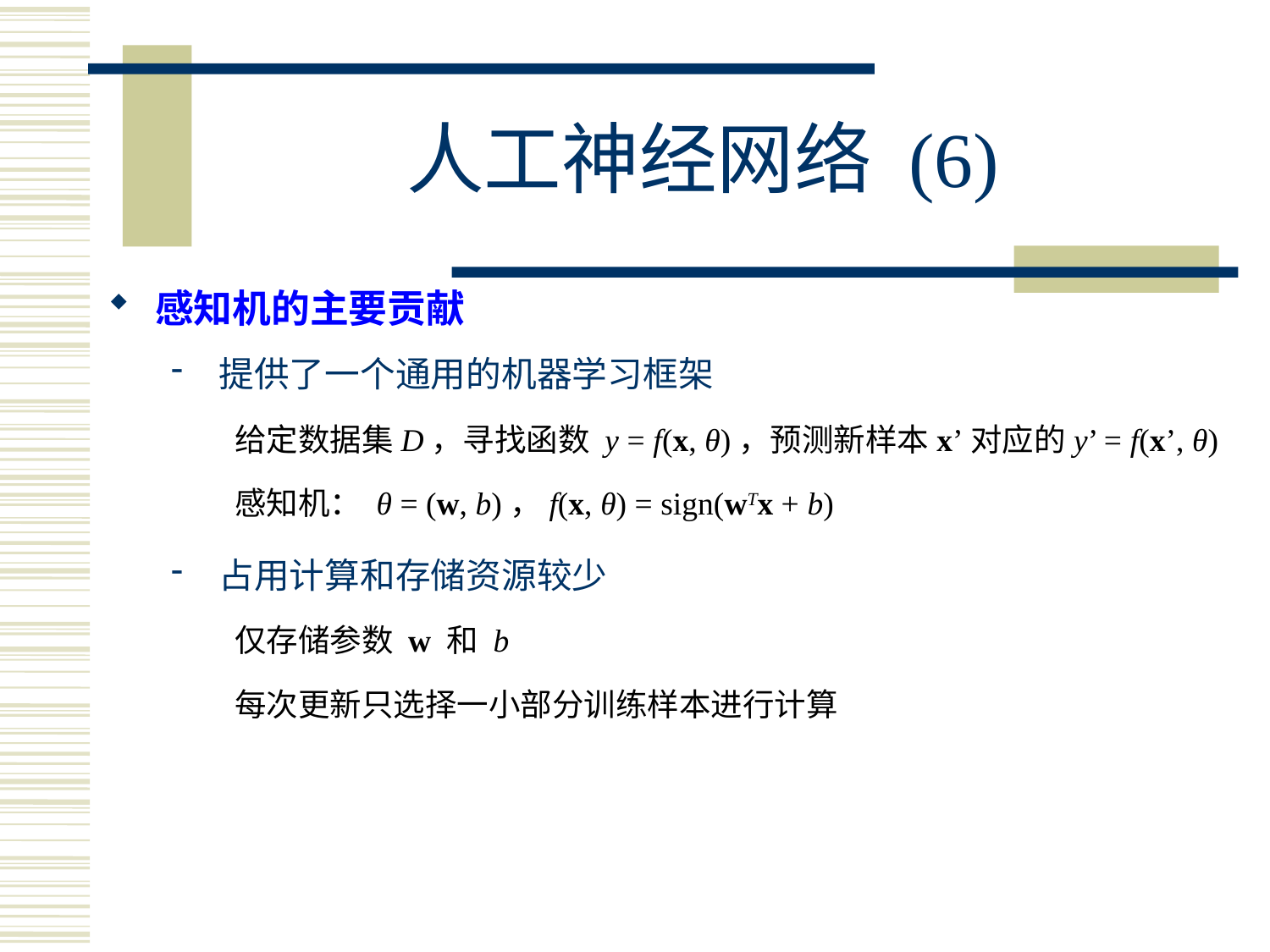

# 人工神经网络 (6)
感知机的主要贡献
提供了一个通用的机器学习框架
给定数据集D，寻找函数 y = f(x, θ)，预测新样本x’对应的y’ = f(x’, θ)
感知机： θ = (w, b)，f(x, θ) = sign(wTx + b)
占用计算和存储资源较少
仅存储参数 w 和 b
每次更新只选择一小部分训练样本进行计算